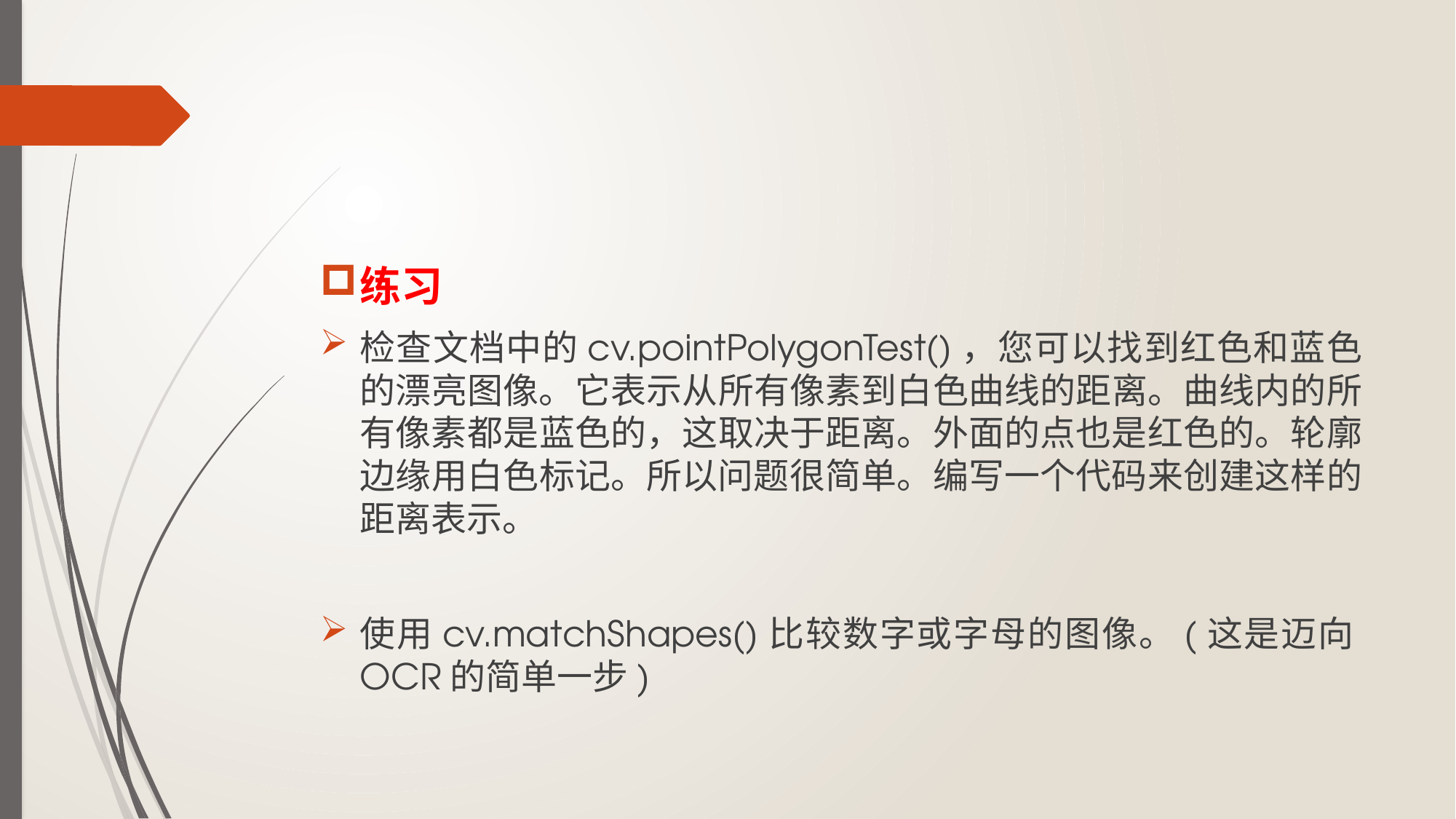

#
练习
检查文档中的cv.pointPolygonTest()，您可以找到红色和蓝色的漂亮图像。它表示从所有像素到白色曲线的距离。曲线内的所有像素都是蓝色的，这取决于距离。外面的点也是红色的。轮廓边缘用白色标记。所以问题很简单。编写一个代码来创建这样的距离表示。

使用cv.matchShapes()比较数字或字母的图像。(这是迈向OCR的简单一步)